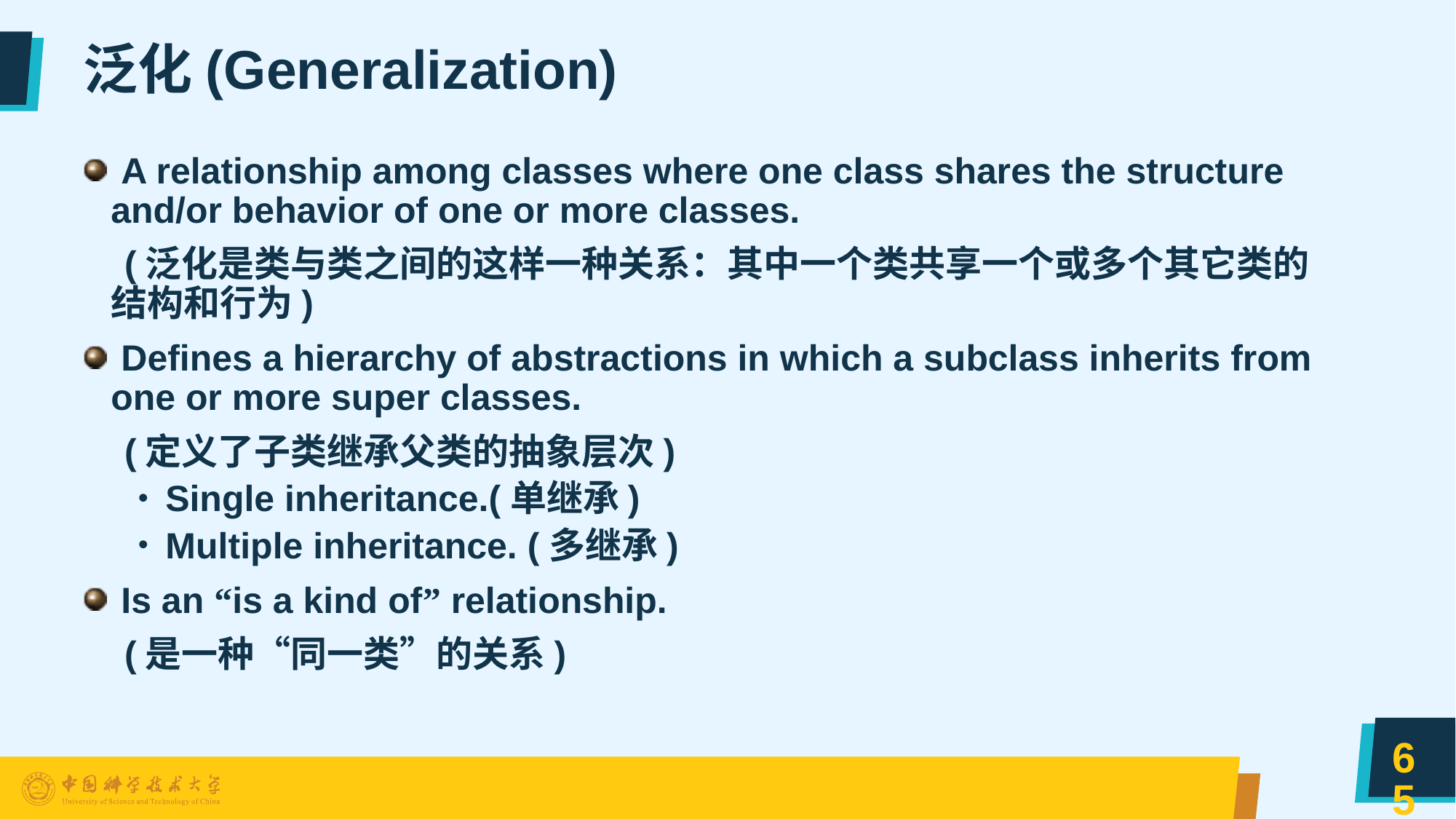

# 泛化(Generalization)
 A relationship among classes where one class shares the structure and/or behavior of one or more classes.
    (泛化是类与类之间的这样一种关系：其中一个类共享一个或多个其它类的结构和行为)
 Defines a hierarchy of abstractions in which a subclass inherits from one or more super classes.
    (定义了子类继承父类的抽象层次)
Single inheritance.(单继承)
Multiple inheritance. (多继承)
 Is an “is a kind of” relationship.
    (是一种“同一类”的关系)

65